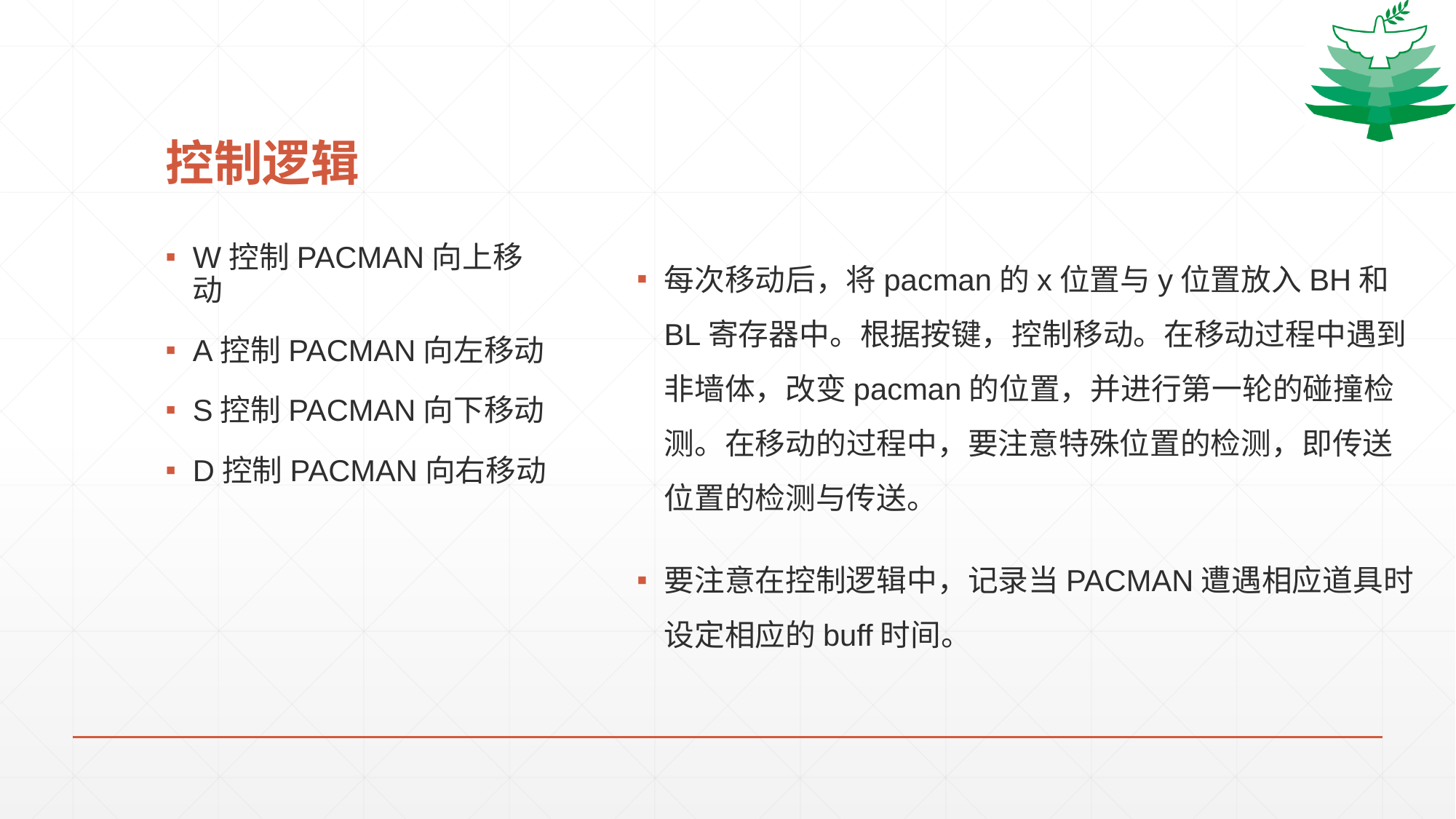

# 控制逻辑
每次移动后，将pacman的x位置与y位置放入BH和BL寄存器中。根据按键，控制移动。在移动过程中遇到非墙体，改变pacman的位置，并进行第一轮的碰撞检测。在移动的过程中，要注意特殊位置的检测，即传送位置的检测与传送。
要注意在控制逻辑中，记录当PACMAN遭遇相应道具时设定相应的buff时间。
W控制PACMAN向上移动
A控制PACMAN向左移动
S控制PACMAN向下移动
D控制PACMAN向右移动